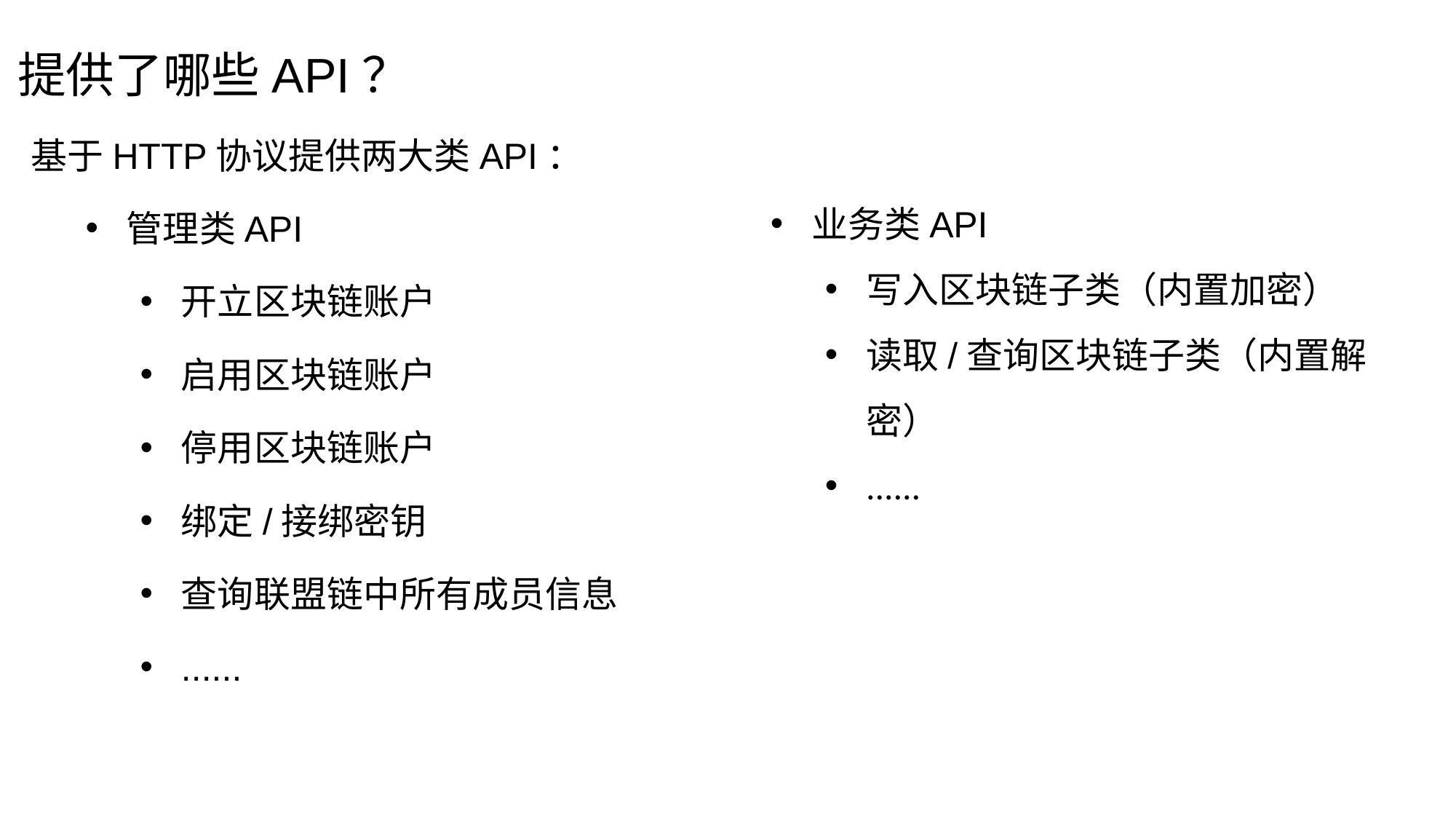

# 提供了哪些API？
基于HTTP协议提供两大类API：
管理类API
开立区块链账户
启用区块链账户
停用区块链账户
绑定/接绑密钥
查询联盟链中所有成员信息
......

业务类API
写入区块链子类（内置加密）
读取/查询区块链子类（内置解密）
......